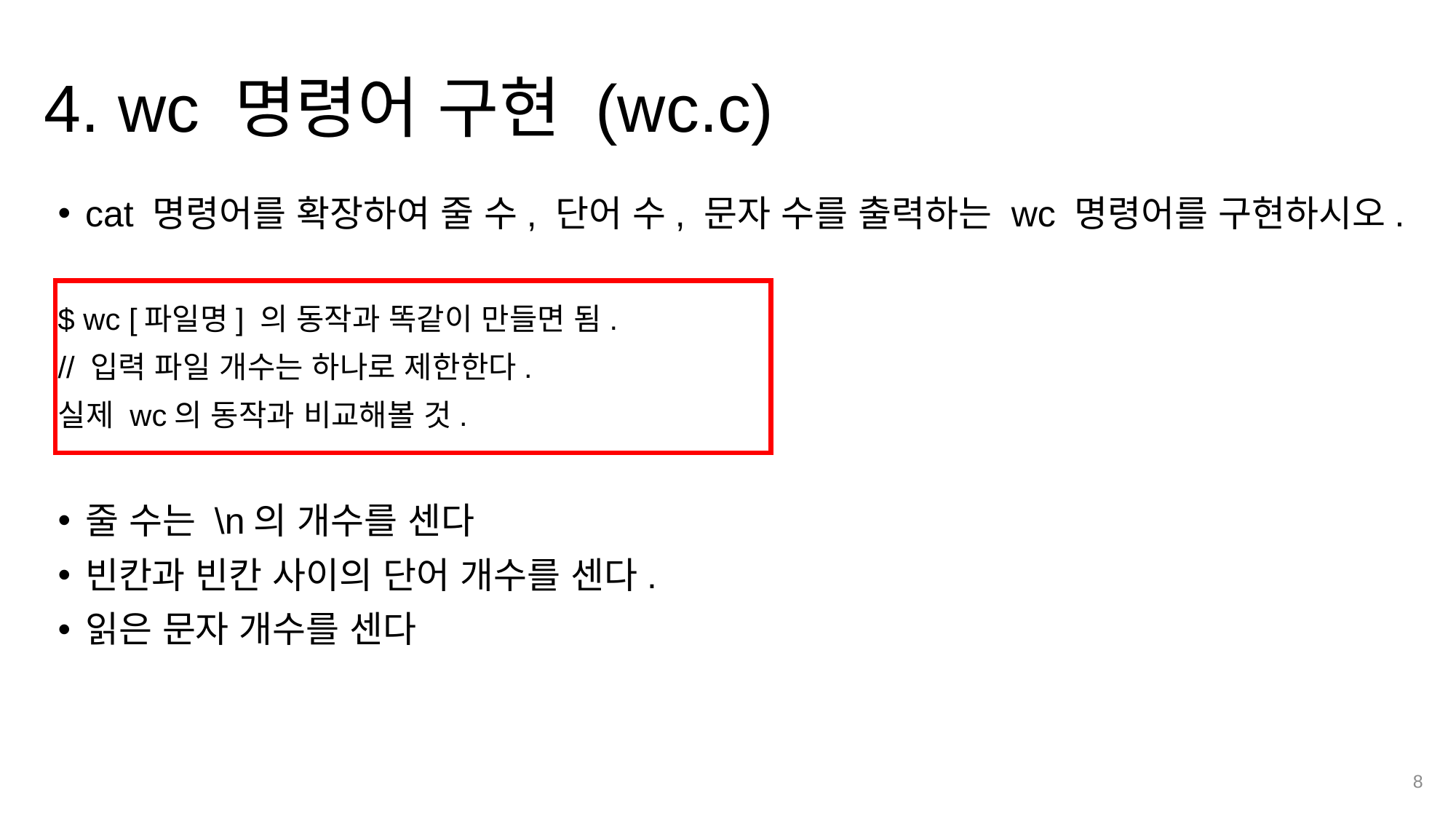

# 4. wc 명령어 구현 (wc.c)
cat 명령어를 확장하여 줄 수, 단어 수, 문자 수를 출력하는 wc 명령어를 구현하시오.

$ wc [파일명] 의 동작과 똑같이 만들면 됨.
// 입력 파일 개수는 하나로 제한한다.
실제 wc의 동작과 비교해볼 것.

줄 수는 \n의 개수를 센다
빈칸과 빈칸 사이의 단어 개수를 센다.
읽은 문자 개수를 센다

8